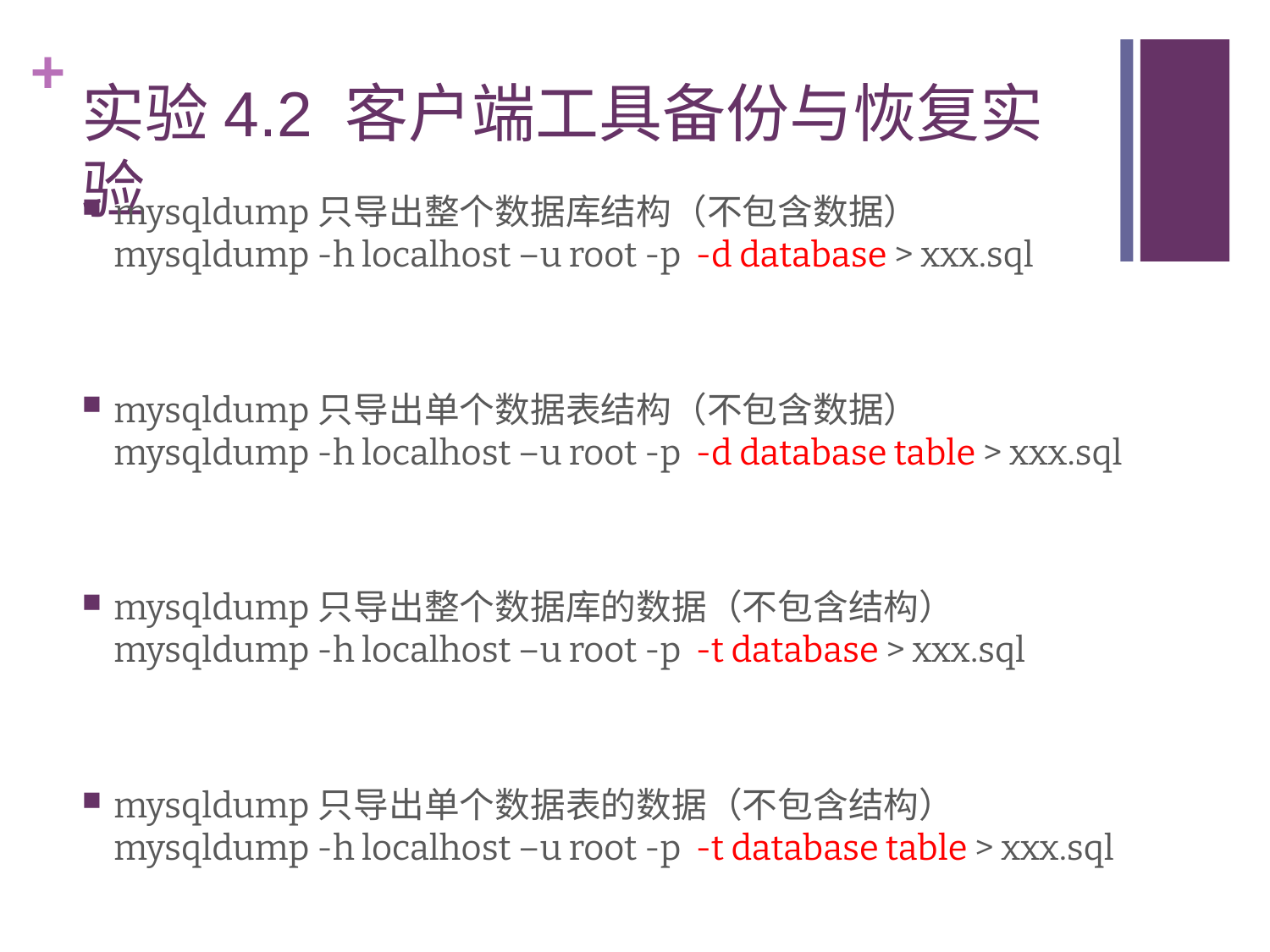

# 实验4.2 客户端工具备份与恢复实验
mysqldump只导出整个数据库结构（不包含数据）
mysqldump -h localhost –u root -p  -d database > xxx.sql

mysqldump只导出单个数据表结构（不包含数据）
mysqldump -h localhost –u root -p  -d database table > xxx.sql

mysqldump只导出整个数据库的数据（不包含结构）
mysqldump -h localhost –u root -p  -t database > xxx.sql

mysqldump只导出单个数据表的数据（不包含结构）
mysqldump -h localhost –u root -p  -t database table > xxx.sql